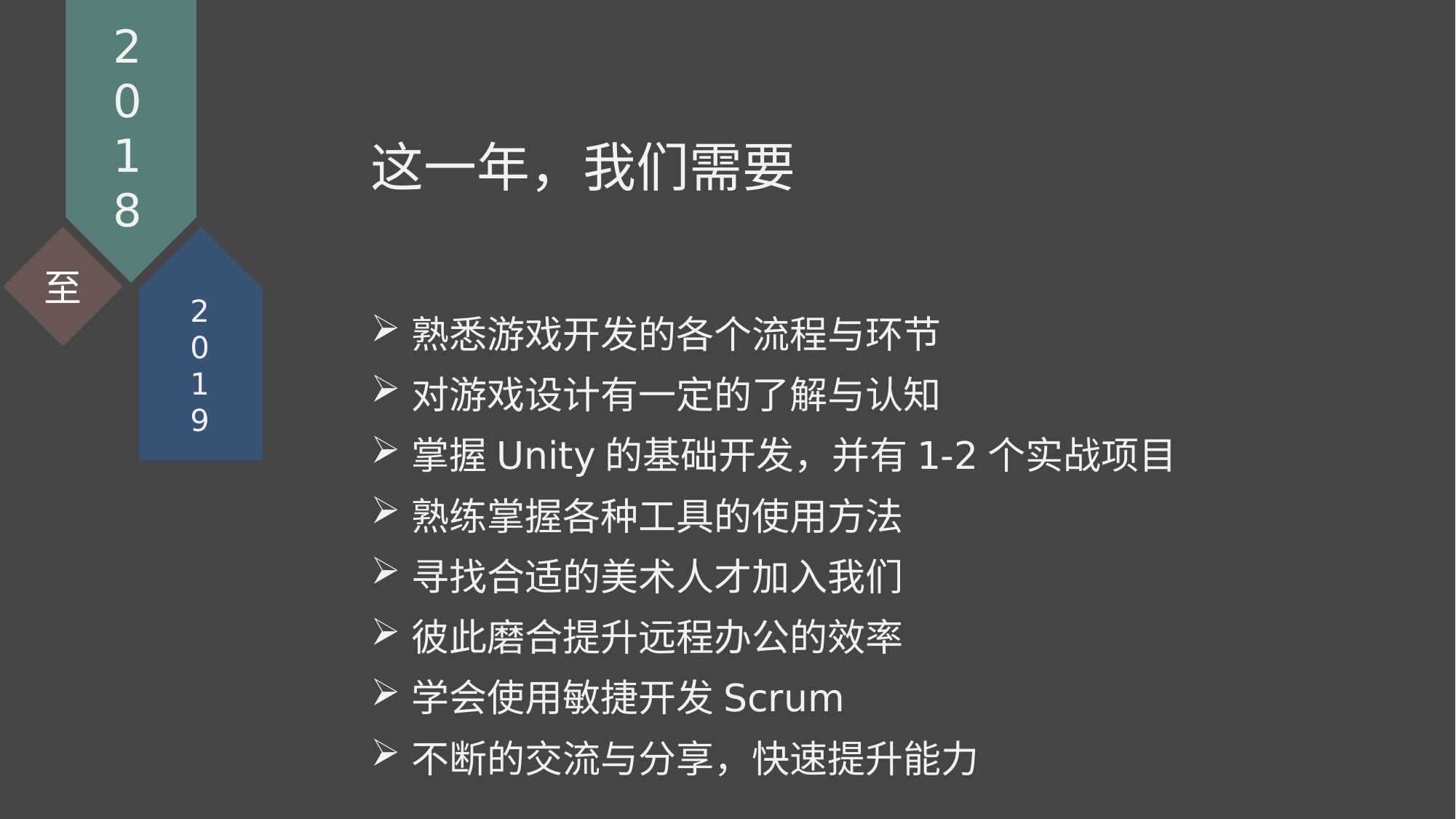

2018

这一年，我们需要
至

2019
熟悉游戏开发的各个流程与环节
对游戏设计有一定的了解与认知
掌握Unity的基础开发，并有1-2个实战项目
熟练掌握各种工具的使用方法
寻找合适的美术人才加入我们
彼此磨合提升远程办公的效率
学会使用敏捷开发Scrum
不断的交流与分享，快速提升能力